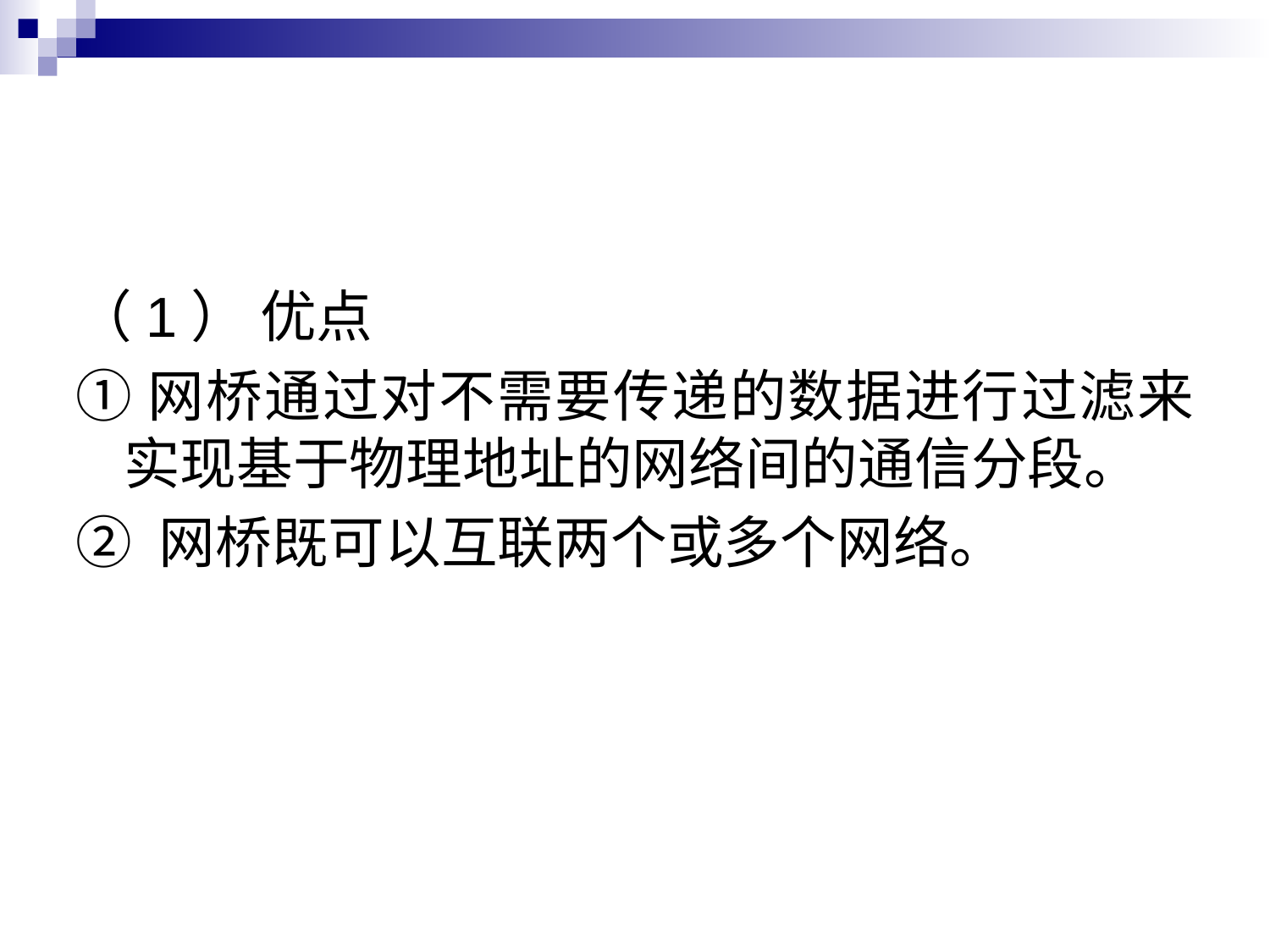

#
（1） 优点
①网桥通过对不需要传递的数据进行过滤来实现基于物理地址的网络间的通信分段。
② 网桥既可以互联两个或多个网络。